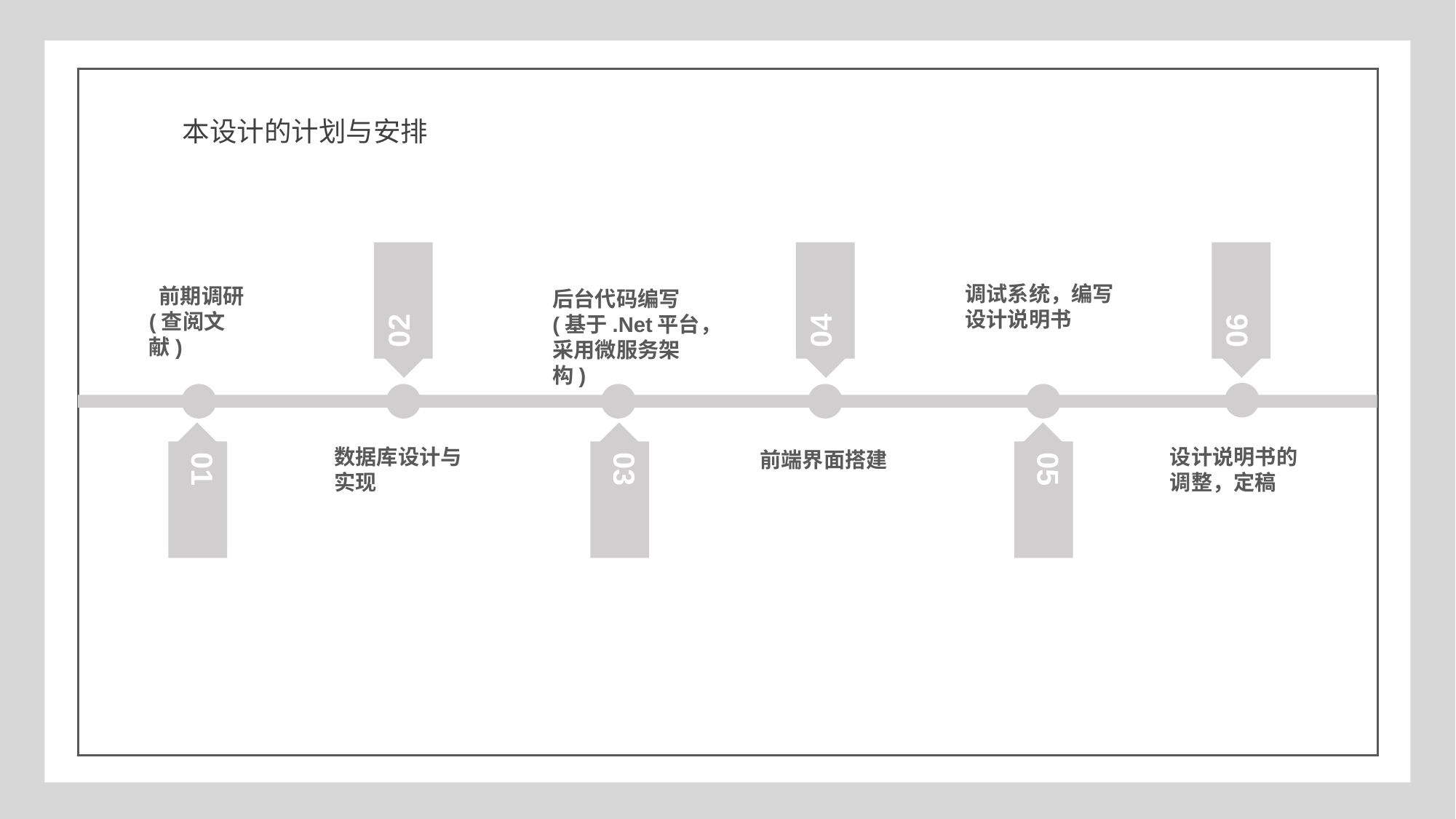

本设计的计划与安排
02

04

06

调试系统，编写设计说明书
 前期调研(查阅文献)
后台代码编写(基于.Net平台，采用微服务架构)

01

03

05

数据库设计与实现
设计说明书的调整，定稿
前端界面搭建